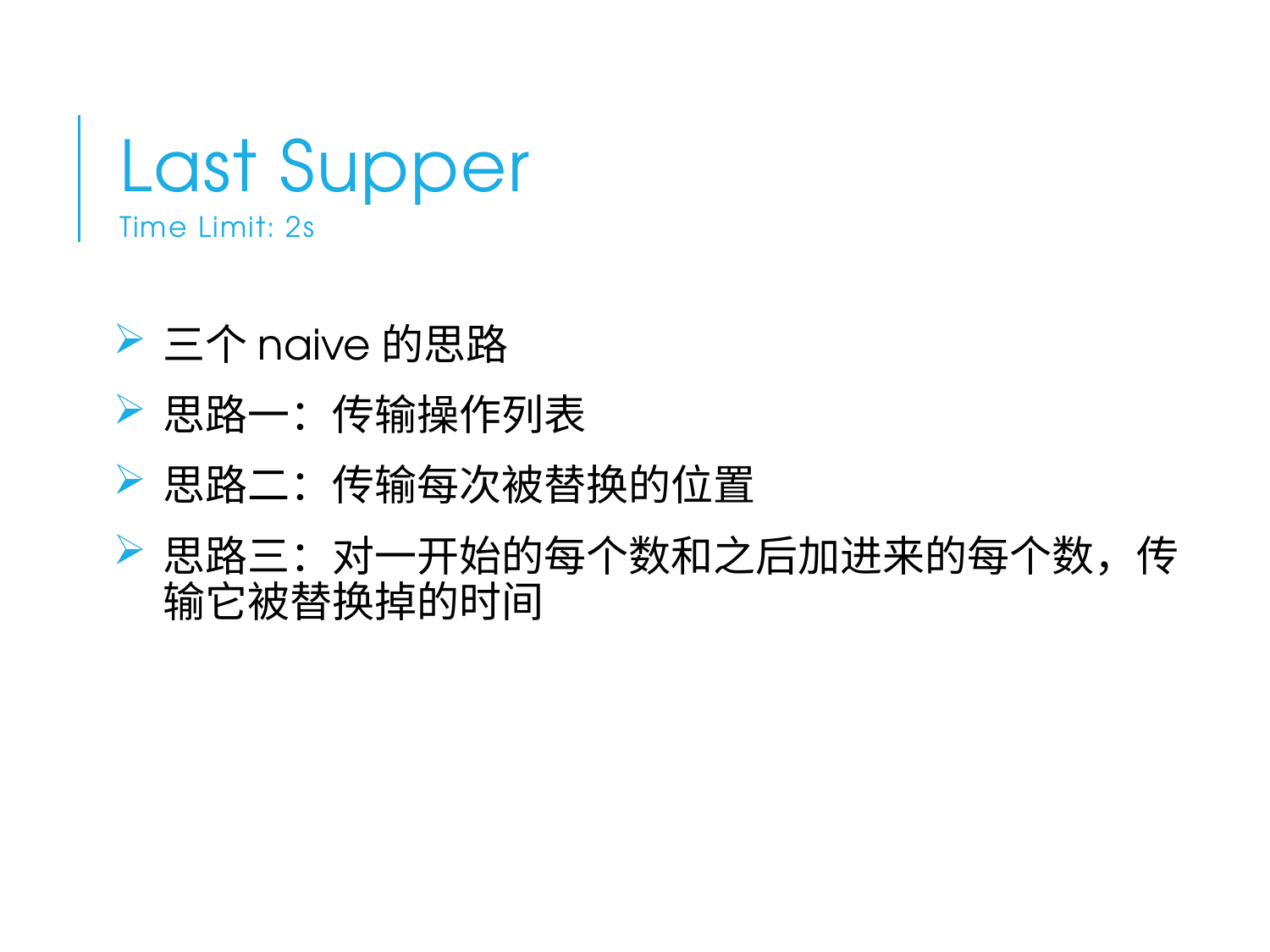

# Last Supper Time Limit: 2s
三个naive的思路
思路一：传输操作列表
思路二：传输每次被替换的位置
思路三：对一开始的每个数和之后加进来的每个数，传输它被替换掉的时间